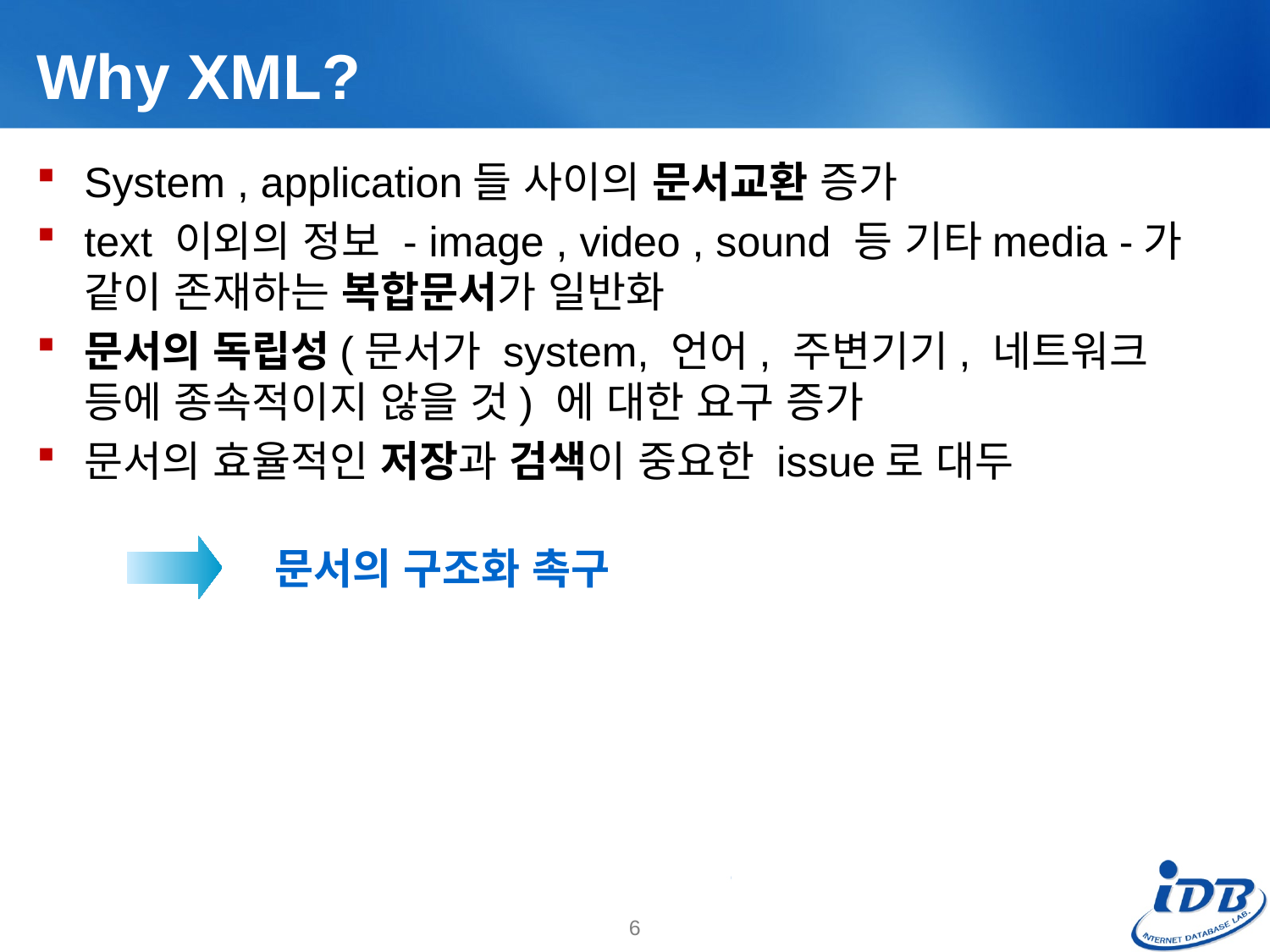

# Why XML?
System , application들 사이의 문서교환 증가
text 이외의 정보 - image , video , sound 등 기타media -가 같이 존재하는 복합문서가 일반화
문서의 독립성(문서가 system, 언어, 주변기기, 네트워크 등에 종속적이지 않을 것) 에 대한 요구 증가
문서의 효율적인 저장과 검색이 중요한 issue로 대두

문서의 구조화 촉구
6